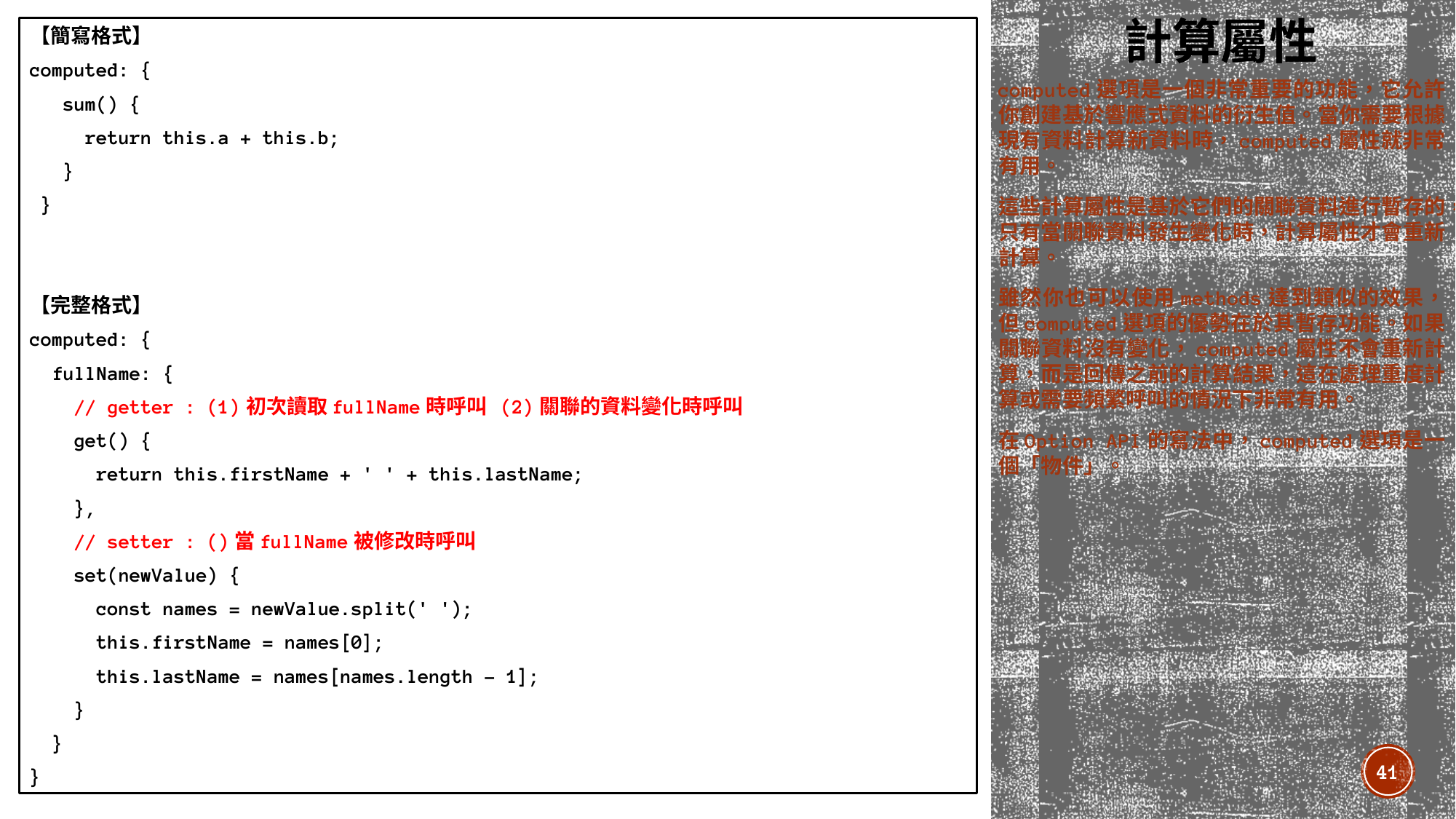

# 計算屬性
【簡寫格式】
computed: {
   sum() {
     return this.a + this.b;
   }
 }

【完整格式】
computed: {
  fullName: {
    // getter : (1)初次讀取fullName時呼叫  (2)關聯的資料變化時呼叫
    get() {
      return this.firstName + ' ' + this.lastName;
    },
    // setter : ()當fullName被修改時呼叫
    set(newValue) {
      const names = newValue.split(' ');
      this.firstName = names[0];
      this.lastName = names[names.length - 1];
    }
  }
}
computed選項是一個非常重要的功能，它允許你創建基於響應式資料的衍生值。當你需要根據現有資料計算新資料時，computed屬性就非常有用。
這些計算屬性是基於它們的關聯資料進行暫存的，只有當關聯資料發生變化時，計算屬性才會重新計算。
雖然你也可以使用methods達到類似的效果，但computed選項的優勢在於其暫存功能。如果關聯資料沒有變化，computed屬性不會重新計算，而是回傳之前的計算結果，這在處理重度計算或需要頻繁呼叫的情況下非常有用。
在Option API的寫法中，computed選項是一個「物件」。
41